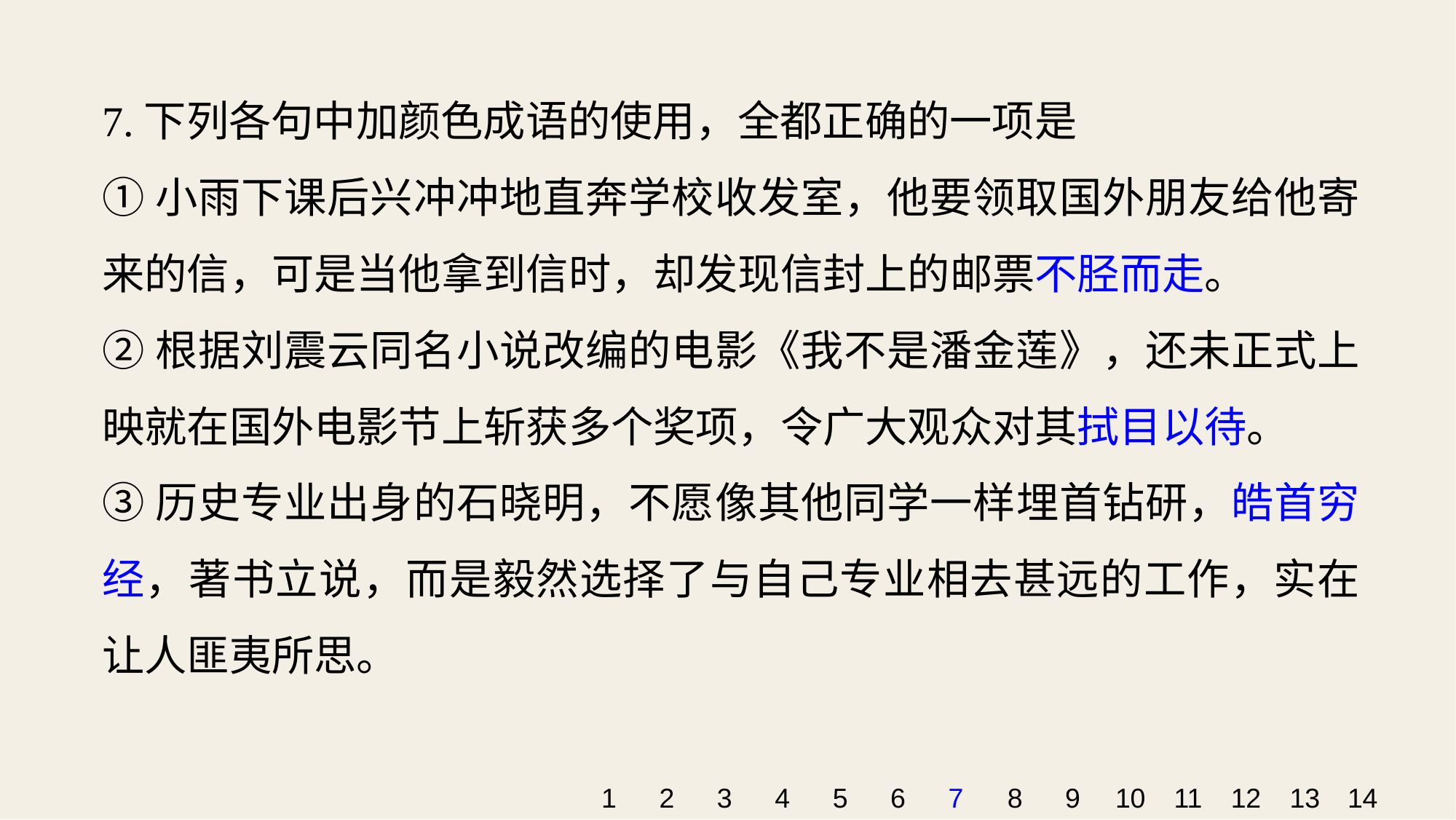

7.下列各句中加颜色成语的使用，全都正确的一项是
①小雨下课后兴冲冲地直奔学校收发室，他要领取国外朋友给他寄来的信，可是当他拿到信时，却发现信封上的邮票不胫而走。
②根据刘震云同名小说改编的电影《我不是潘金莲》，还未正式上映就在国外电影节上斩获多个奖项，令广大观众对其拭目以待。
③历史专业出身的石晓明，不愿像其他同学一样埋首钻研，皓首穷经，著书立说，而是毅然选择了与自己专业相去甚远的工作，实在让人匪夷所思。
1
2
3
4
5
6
7
8
9
10
11
12
13
14